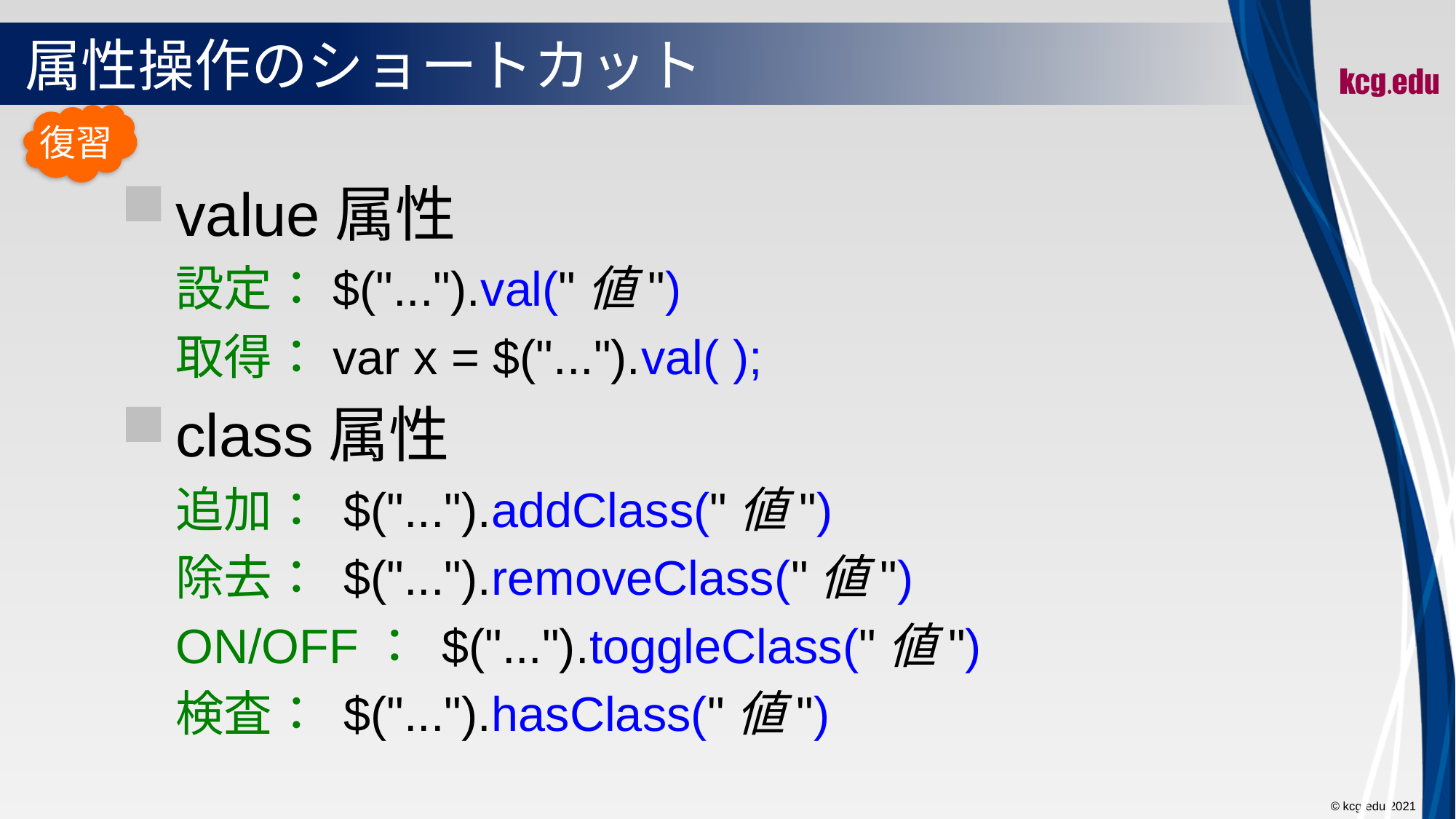

# 属性操作のショートカット
復習
value属性
設定：$("...").val("値")
取得：var x = $("...").val( );
class属性
追加： $("...").addClass("値")
除去： $("...").removeClass("値")
ON/OFF： $("...").toggleClass("値")
検査： $("...").hasClass("値")